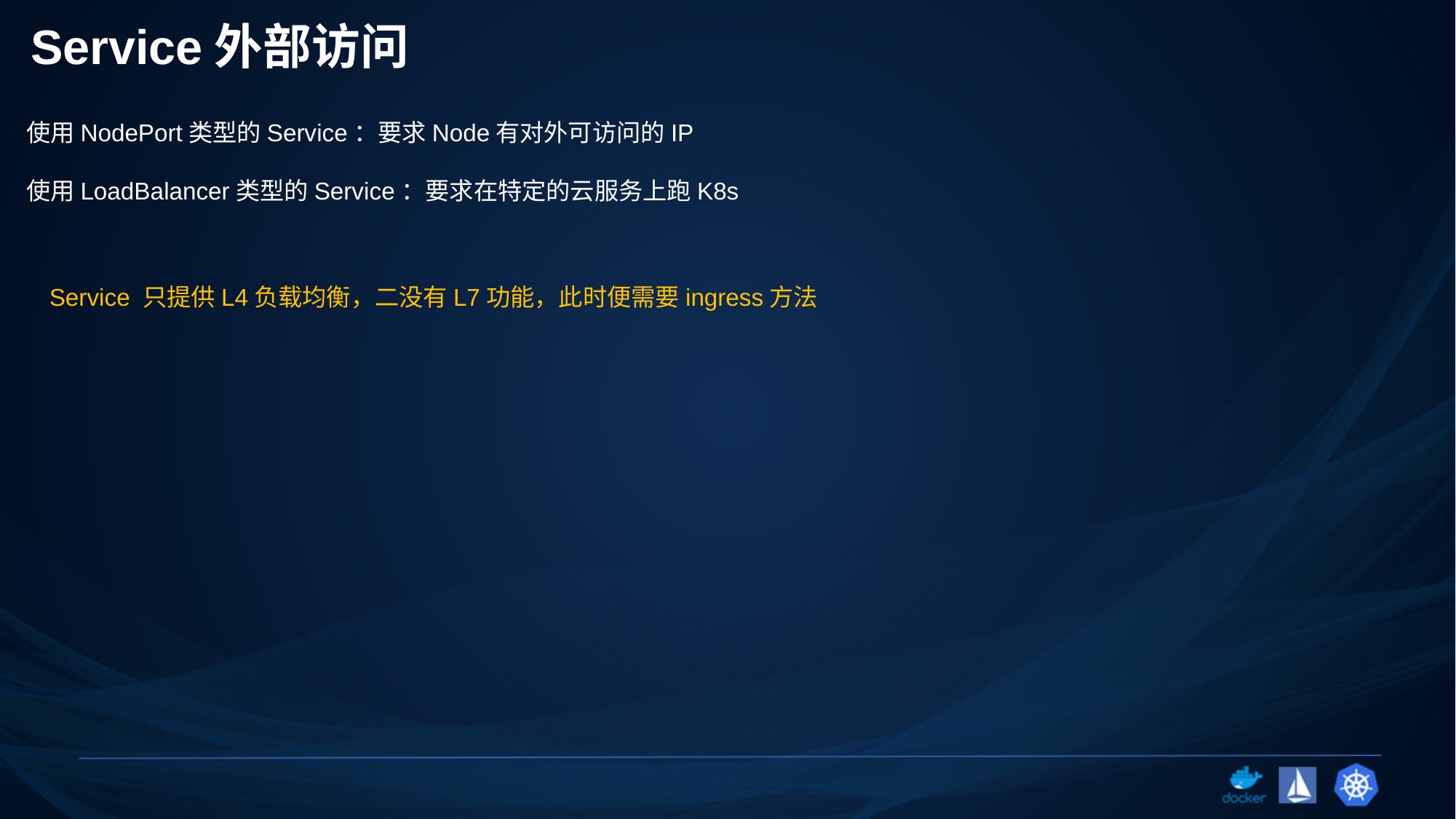

Service外部访问
使用NodePort类型的Service：要求Node有对外可访问的IP

使用LoadBalancer类型的Service：要求在特定的云服务上跑K8s
Service 只提供L4负载均衡，二没有L7功能，此时便需要ingress方法